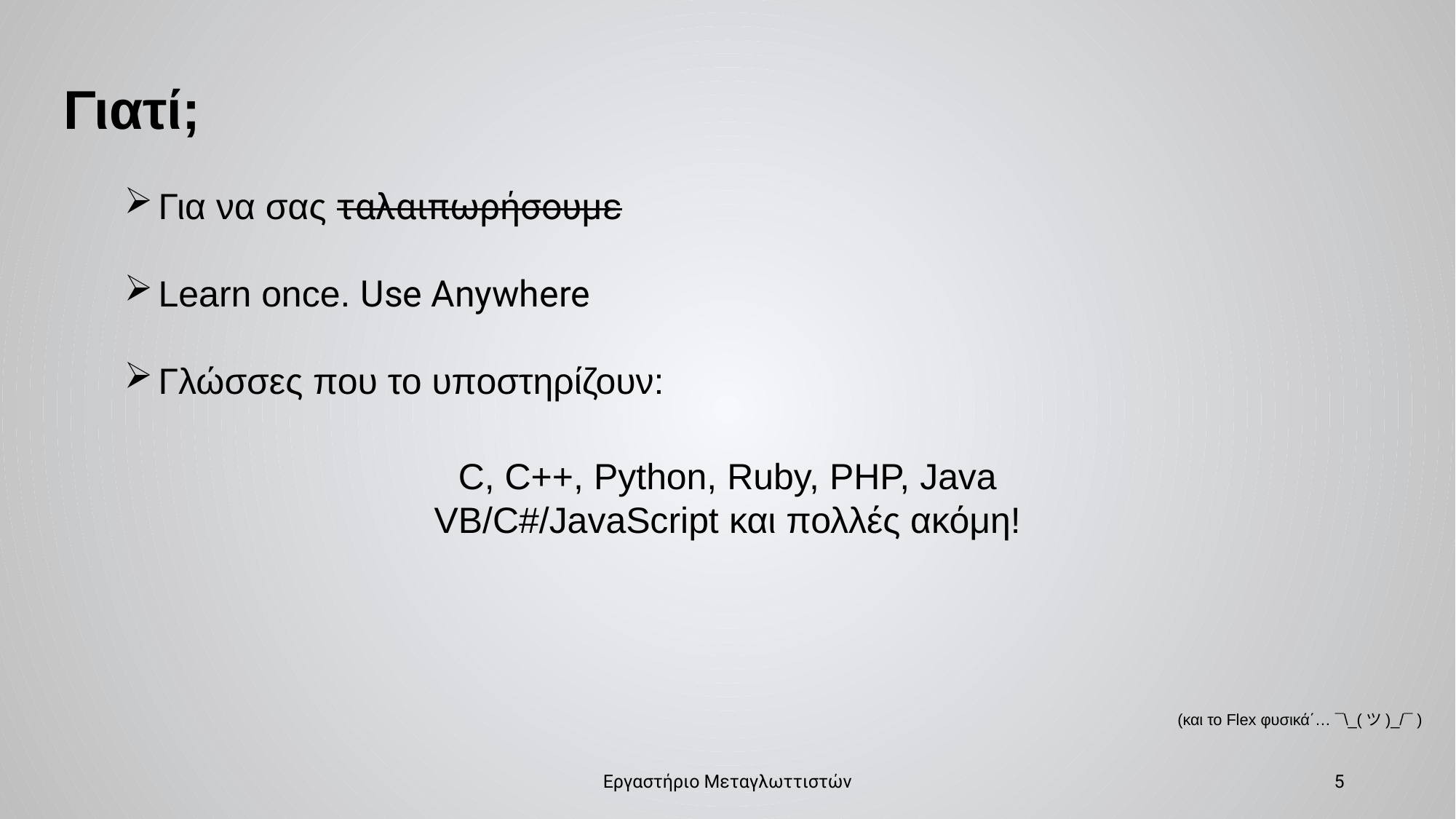

Γιατί;
Για να σας ταλαιπωρήσουμε

Learn once. Use Anywhere

Γλώσσες που το υποστηρίζουν:

C, C++, Python, Ruby, PHP, Java
VB/C#/JavaScript και πολλές ακόμη!
(και το Flex φυσικά΄… ¯\_(ツ)_/¯ )
Εργαστήριο Μεταγλωττιστών
5